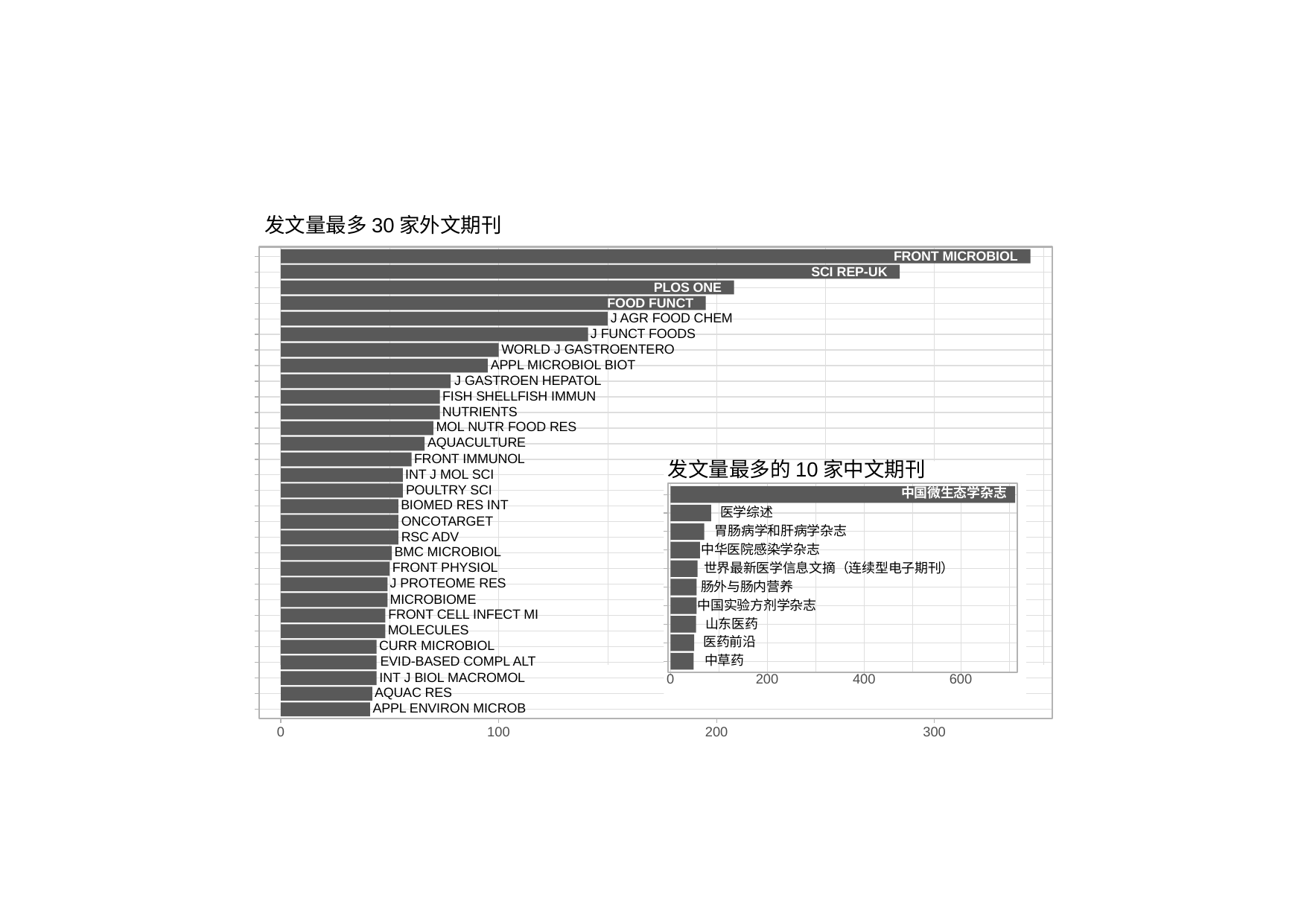

发文量最多30家外文期刊

FRONT MICROBIOL

SCI REP-UK

PLOS ONE

FOOD FUNCT

J AGR FOOD CHEM

J FUNCT FOODS

WORLD J GASTROENTERO

APPL MICROBIOL BIOT

J GASTROEN HEPATOL

FISH SHELLFISH IMMUN

NUTRIENTS

MOL NUTR FOOD RES

AQUACULTURE

FRONT IMMUNOL

INT J MOL SCI

POULTRY SCI

BIOMED RES INT

ONCOTARGET

RSC ADV

BMC MICROBIOL

FRONT PHYSIOL

J PROTEOME RES

MICROBIOME

FRONT CELL INFECT MI

MOLECULES

CURR MICROBIOL

EVID-BASED COMPL ALT

INT J BIOL MACROMOL

AQUAC RES

APPL ENVIRON MICROB

300
0
100
200

发文量最多的10家中文期刊

中国微生态学杂志

医学综述

胃肠病学和肝病学杂志

中华医院感染学杂志

世界最新医学信息文摘（连续型电子期刊）

肠外与肠内营养

中国实验方剂学杂志

山东医药

医药前沿

中草药

0
200
400
600